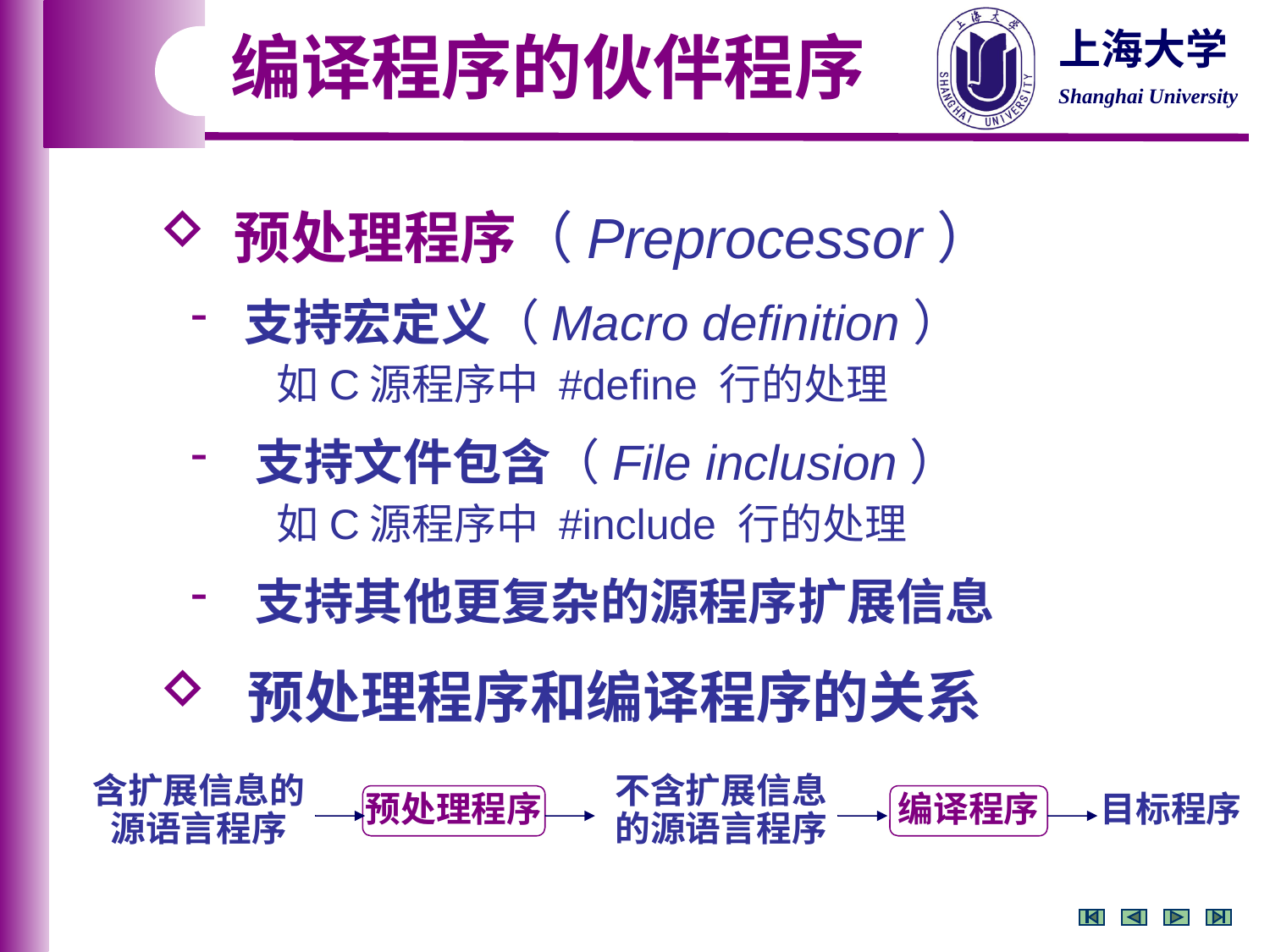

编译程序的伙伴程序
 预处理程序（Preprocessor）

 支持宏定义（Macro definition）
    如C源程序中 #define 行的处理

  支持文件包含（File inclusion）
    如C源程序中 #include 行的处理

  支持其他更复杂的源程序扩展信息
  预处理程序和编译程序的关系
含扩展信息的源语言程序
不含扩展信息的源语言程序
预处理程序
编译程序
目标程序